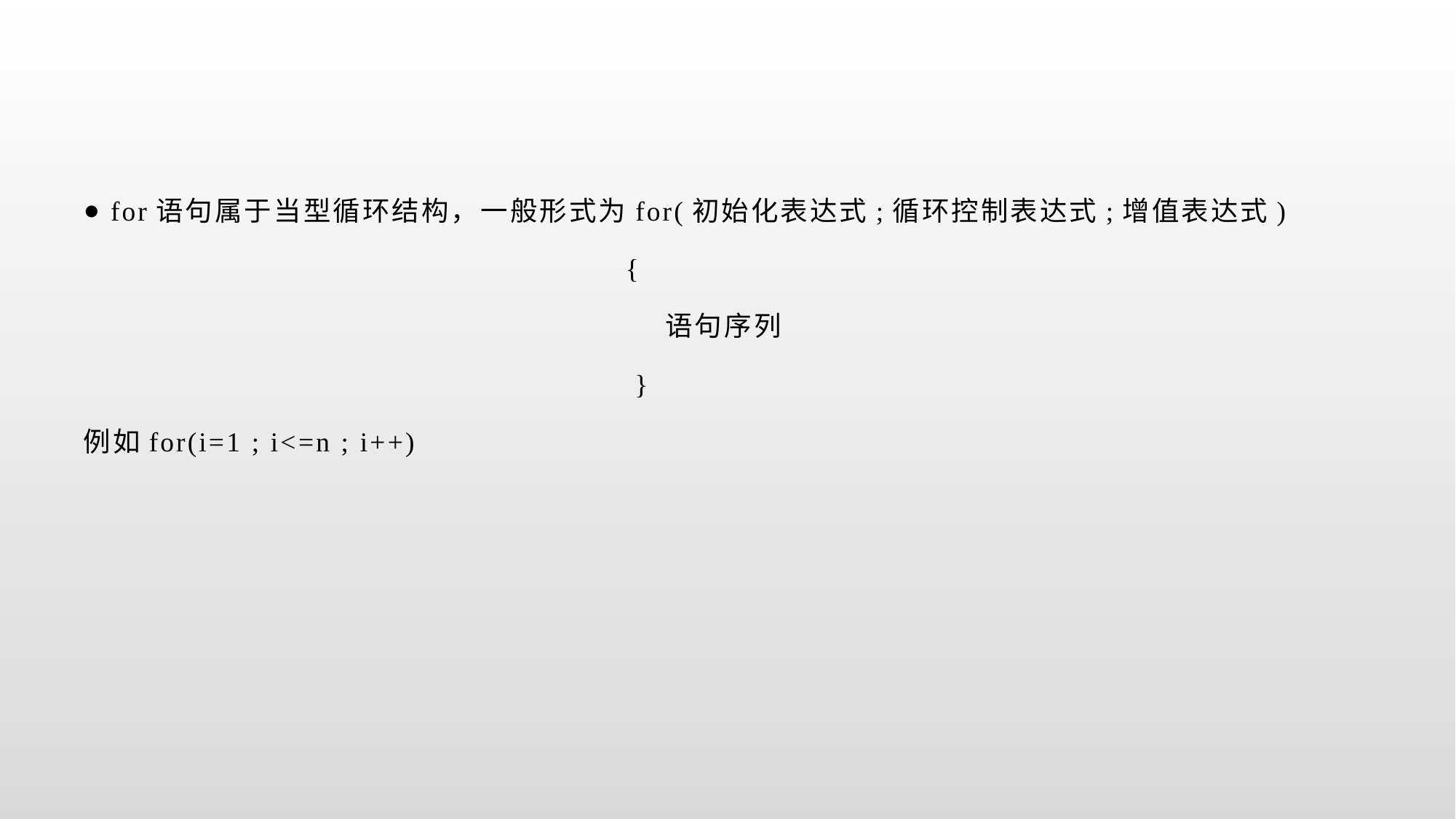

#
for语句属于当型循环结构，一般形式为for(初始化表达式;循环控制表达式;增值表达式)
                                                           {
                                                                    语句序列
                                                            }
例如for(i=1 ; i<=n ; i++)